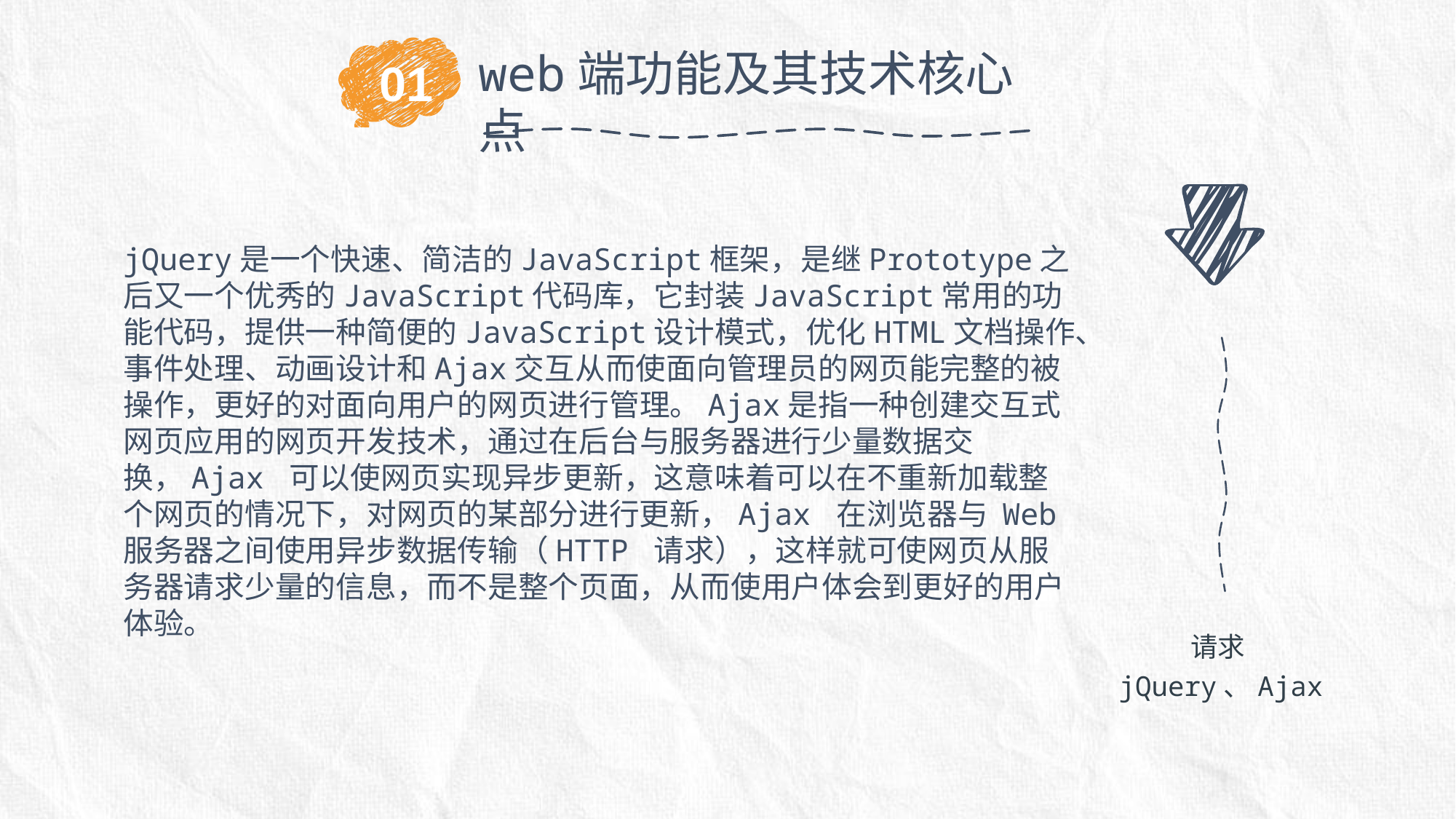

web端功能及其技术核心点

01

jQuery是一个快速、简洁的JavaScript框架，是继Prototype之后又一个优秀的JavaScript代码库，它封装JavaScript常用的功能代码，提供一种简便的JavaScript设计模式，优化HTML文档操作、事件处理、动画设计和Ajax交互从而使面向管理员的网页能完整的被操作，更好的对面向用户的网页进行管理。Ajax是指一种创建交互式网页应用的网页开发技术，通过在后台与服务器进行少量数据交换，Ajax 可以使网页实现异步更新，这意味着可以在不重新加载整个网页的情况下，对网页的某部分进行更新，Ajax 在浏览器与 Web 服务器之间使用异步数据传输（HTTP 请求），这样就可使网页从服务器请求少量的信息，而不是整个页面，从而使用户体会到更好的用户体验。

请求jQuery、Ajax